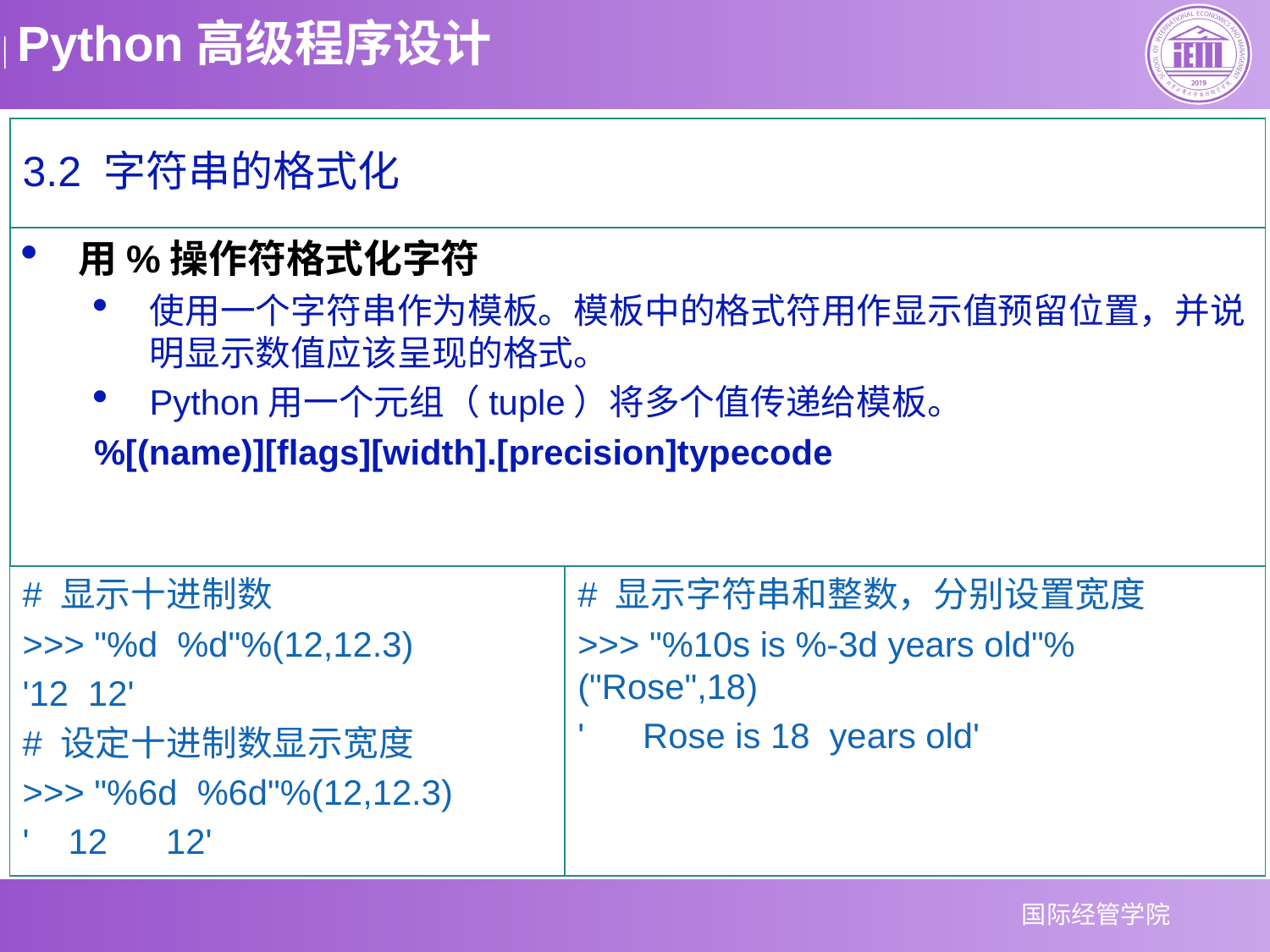

3.2 字符串的格式化
用%操作符格式化字符
使用一个字符串作为模板。模板中的格式符用作显示值预留位置，并说明显示数值应该呈现的格式。
Python用一个元组（tuple）将多个值传递给模板。
%[(name)][flags][width].[precision]typecode

# 显示十进制数
>>> "%d  %d"%(12,12.3)
'12  12'
# 设定十进制数显示宽度
>>> "%6d  %6d"%(12,12.3)
'    12      12'

# 显示字符串和整数，分别设置宽度
>>> "%10s is %-3d years old"%("Rose",18)
'      Rose is 18  years old'